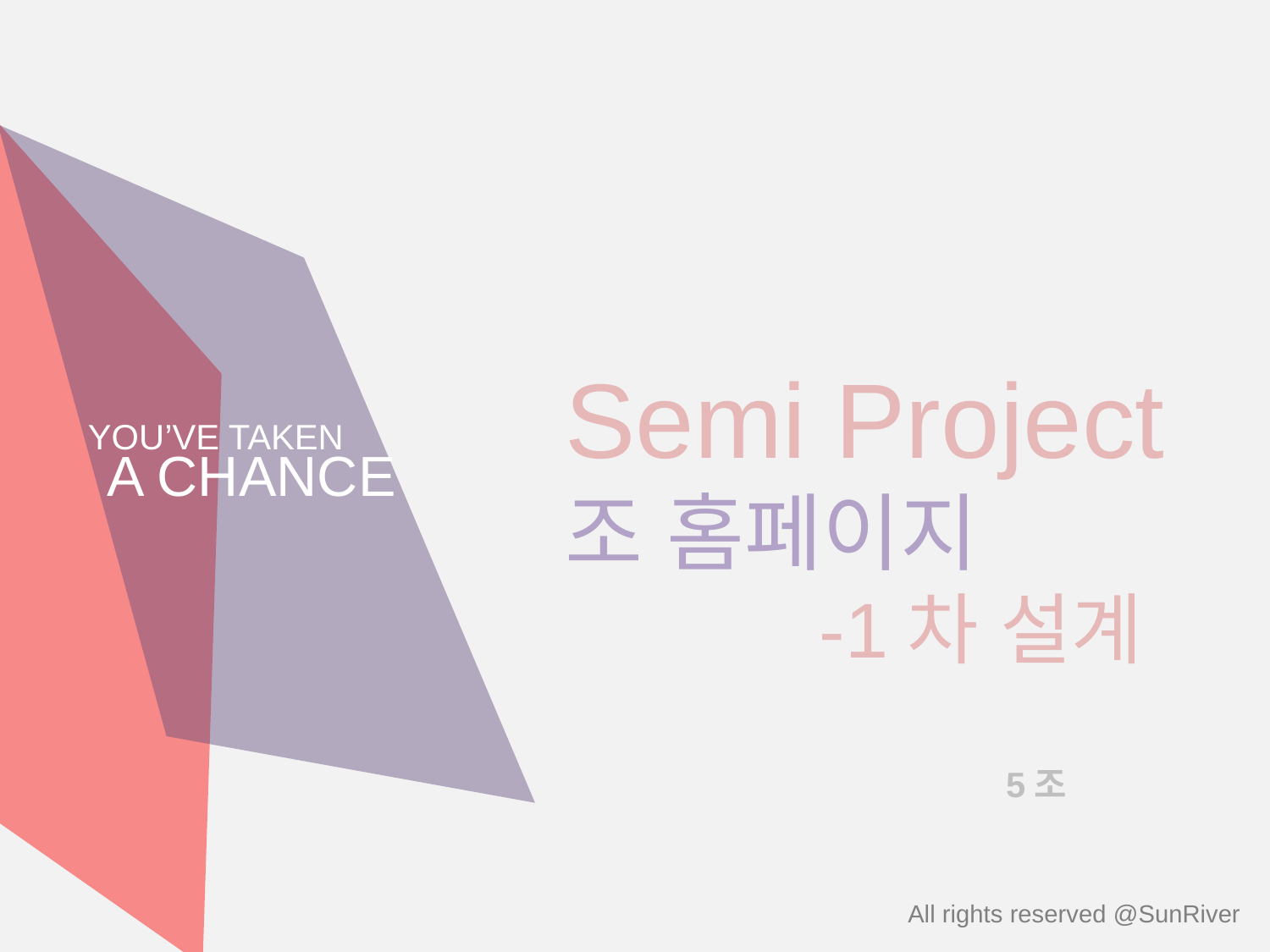

Semi Project
조 홈페이지
-1차 설계
YOU’VE TAKEN
A CHANCE
5조